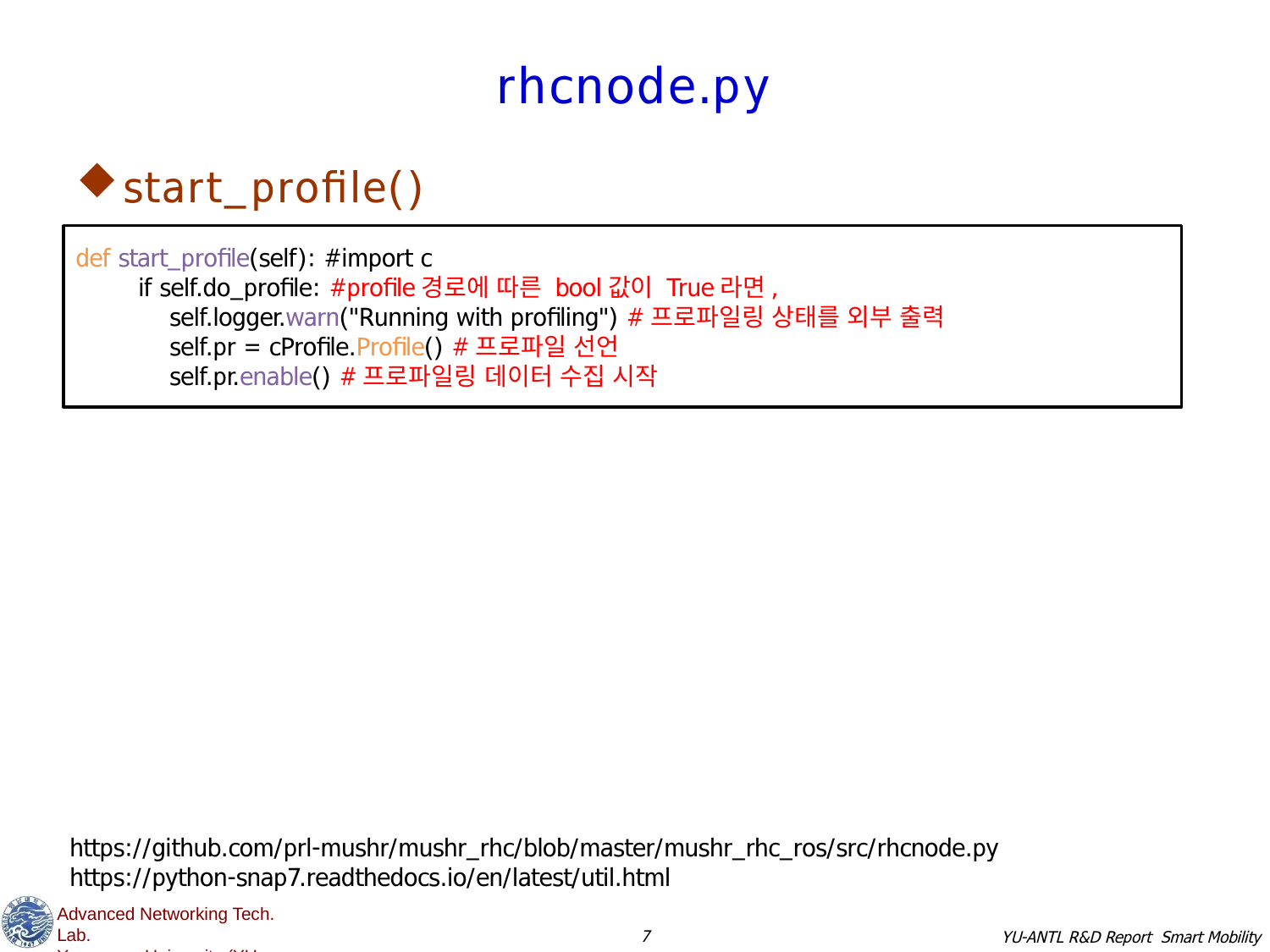

# rhcnode.py
start_profile()

def start_profile(self): #import c
        if self.do_profile: #profile경로에 따른 bool값이 True라면,
            self.logger.warn("Running with profiling") #프로파일링 상태를 외부 출력
            self.pr = cProfile.Profile() #프로파일 선언
            self.pr.enable() #프로파일링 데이터 수집 시작

https://github.com/prl-mushr/mushr_rhc/blob/master/mushr_rhc_ros/src/rhcnode.py
https://python-snap7.readthedocs.io/en/latest/util.html